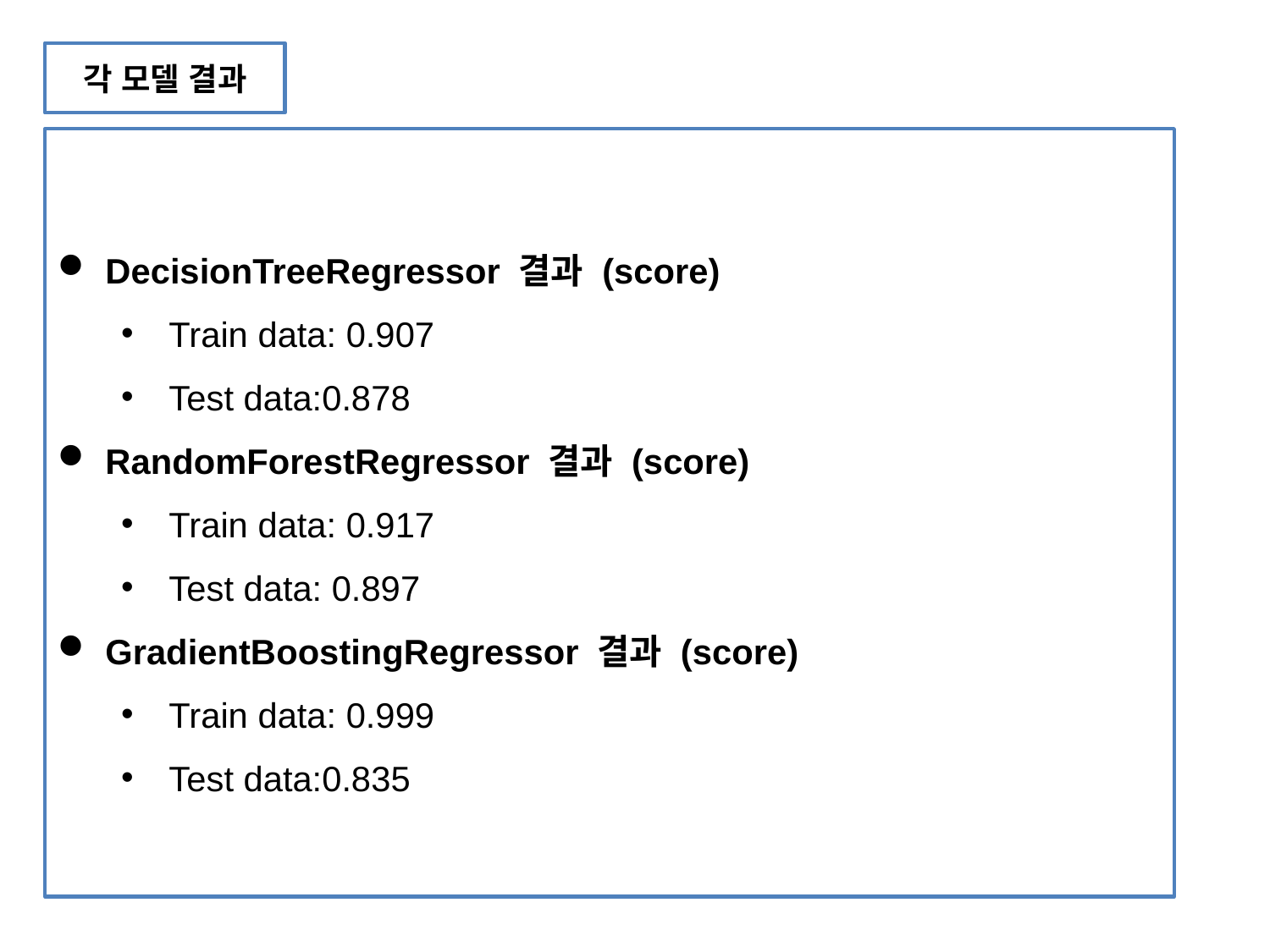

각 모델 결과
DecisionTreeRegressor 결과 (score)
Train data: 0.907
Test data:0.878
RandomForestRegressor 결과 (score)
Train data: 0.917
Test data: 0.897
GradientBoostingRegressor 결과 (score)
Train data: 0.999
Test data:0.835